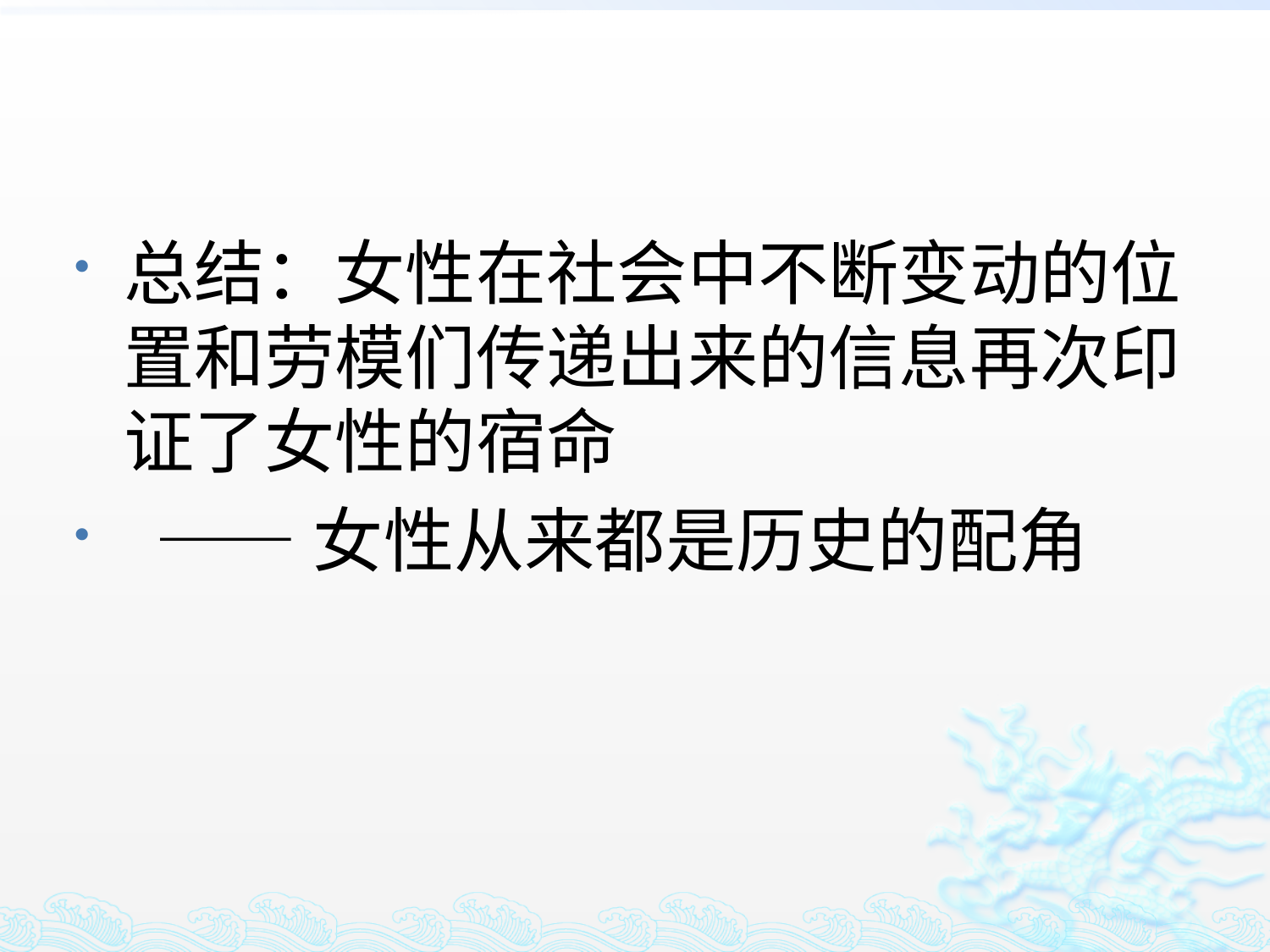

#
总结：女性在社会中不断变动的位置和劳模们传递出来的信息再次印证了女性的宿命
  ——女性从来都是历史的配角